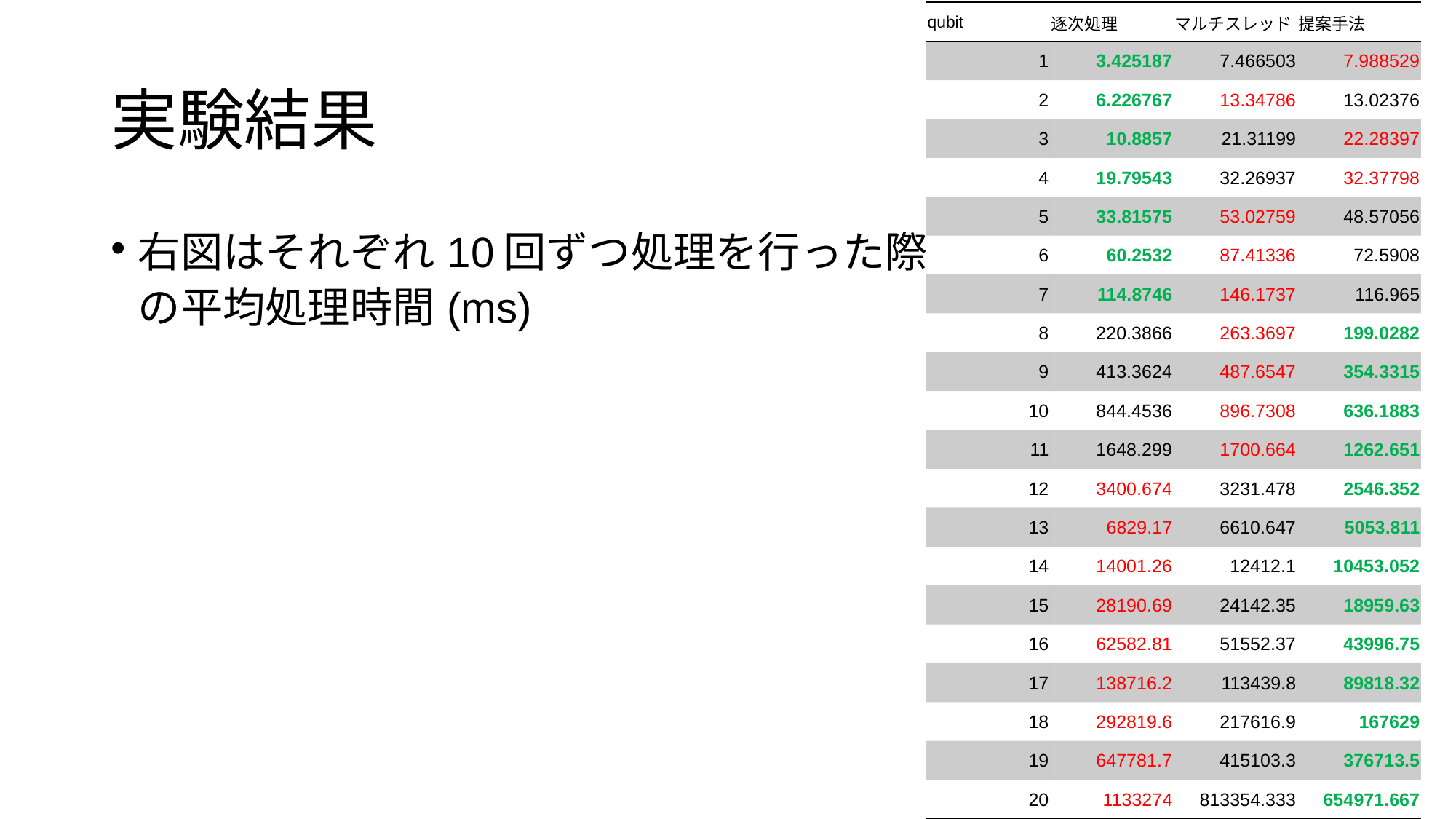

| qubit | 逐次処理 | マルチスレッド | 提案手法 |
| --- | --- | --- | --- |
| 1 | 3.425187 | 7.466503 | 7.988529 |
| 2 | 6.226767 | 13.34786 | 13.02376 |
| 3 | 10.8857 | 21.31199 | 22.28397 |
| 4 | 19.79543 | 32.26937 | 32.37798 |
| 5 | 33.81575 | 53.02759 | 48.57056 |
| 6 | 60.2532 | 87.41336 | 72.5908 |
| 7 | 114.8746 | 146.1737 | 116.965 |
| 8 | 220.3866 | 263.3697 | 199.0282 |
| 9 | 413.3624 | 487.6547 | 354.3315 |
| 10 | 844.4536 | 896.7308 | 636.1883 |
| 11 | 1648.299 | 1700.664 | 1262.651 |
| 12 | 3400.674 | 3231.478 | 2546.352 |
| 13 | 6829.17 | 6610.647 | 5053.811 |
| 14 | 14001.26 | 12412.1 | 10453.052 |
| 15 | 28190.69 | 24142.35 | 18959.63 |
| 16 | 62582.81 | 51552.37 | 43996.75 |
| 17 | 138716.2 | 113439.8 | 89818.32 |
| 18 | 292819.6 | 217616.9 | 167629 |
| 19 | 647781.7 | 415103.3 | 376713.5 |
| 20 | 1133274 | 813354.333 | 654971.667 |
# 実験結果
右図はそれぞれ10回ずつ処理を行った際の平均処理時間(ms)